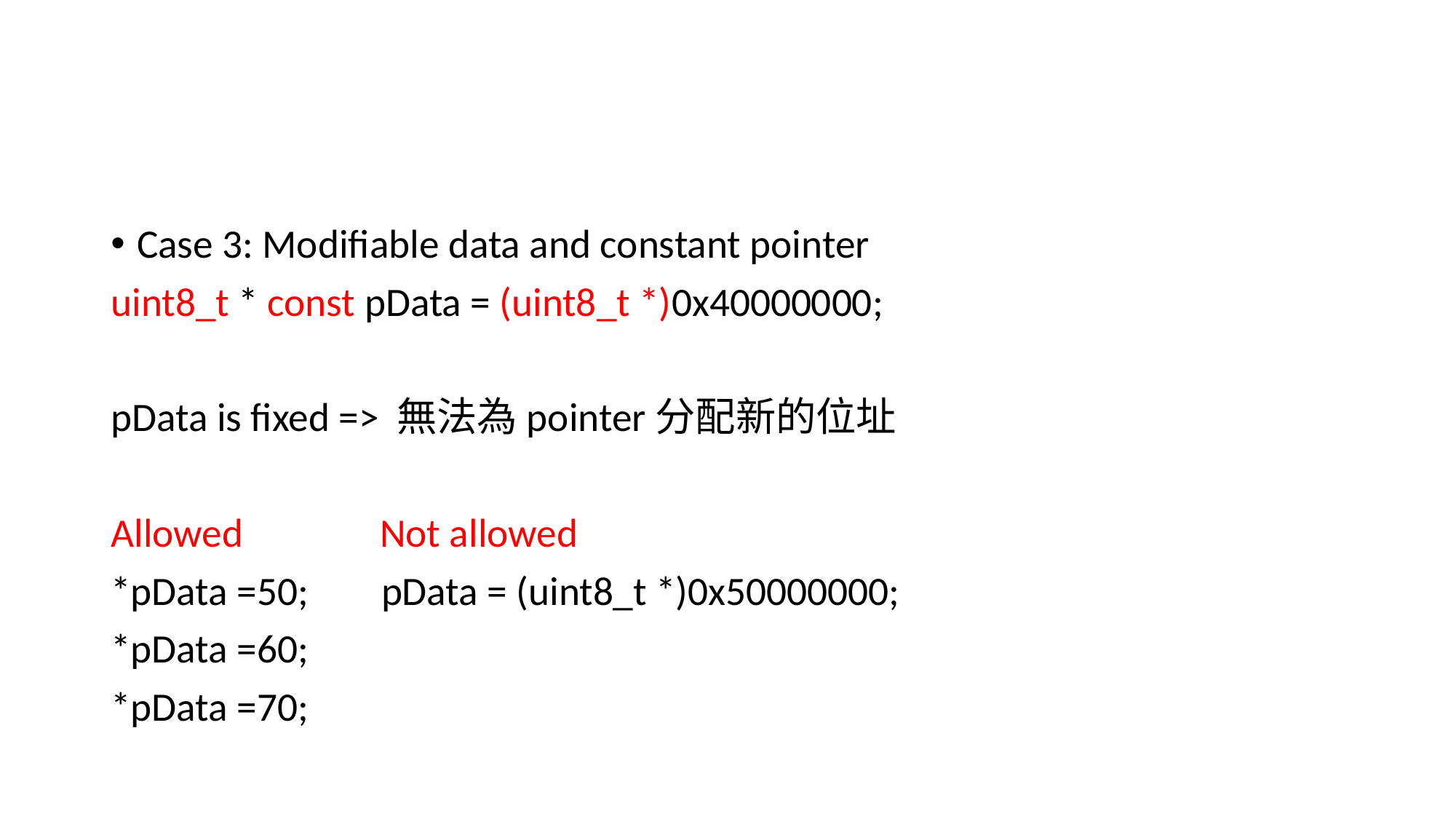

#
Case 3: Modifiable data and constant pointer
uint8_t * const pData = (uint8_t *)0x40000000;

pData is fixed => 無法為pointer分配新的位址

Allowed               Not allowed
*pData =50;        pData = (uint8_t *)0x50000000;
*pData =60;
*pData =70;